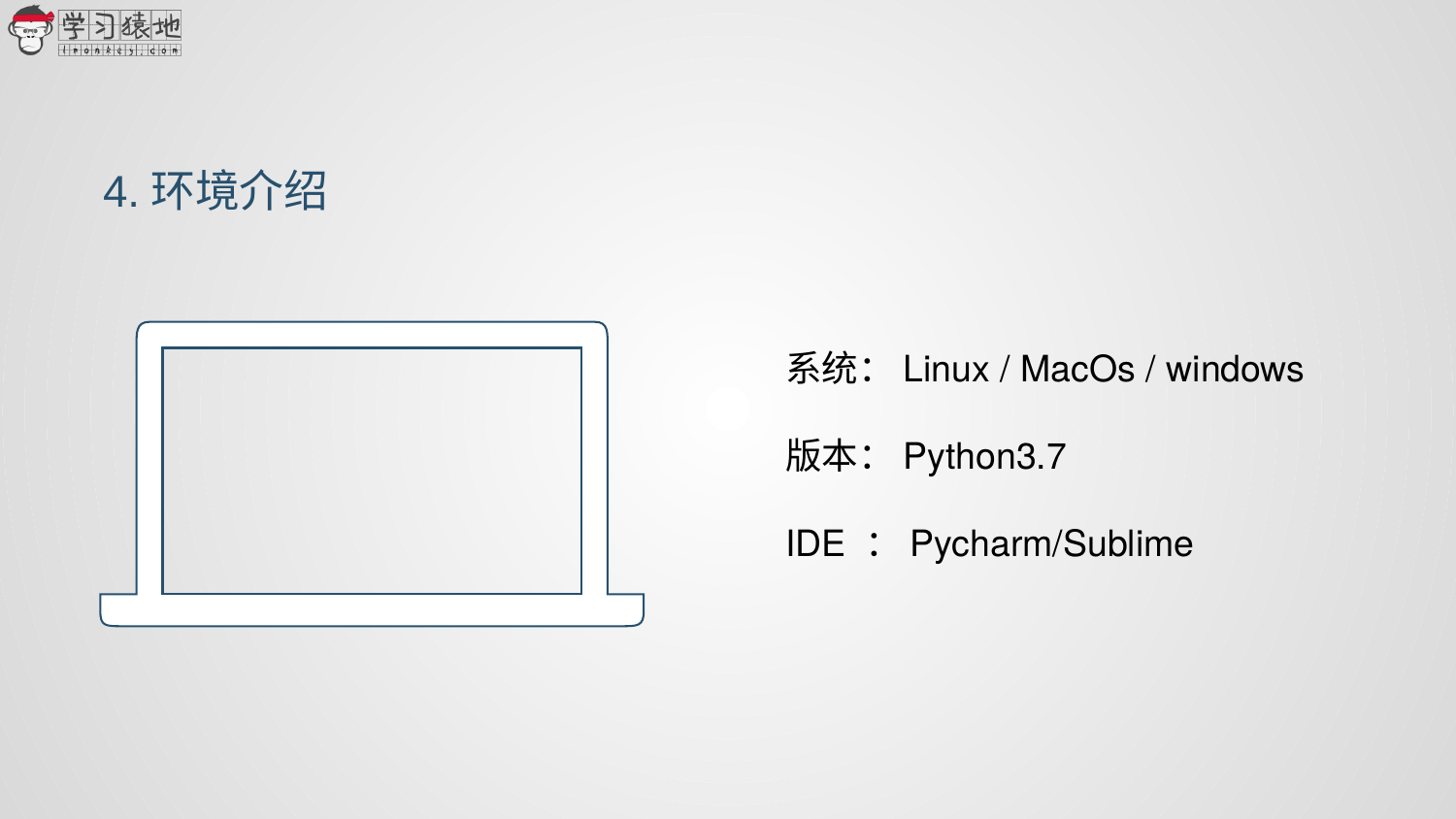

4.环境介绍

系统：Linux / MacOs / windows

版本：Python3.7

IDE ：Pycharm/Sublime